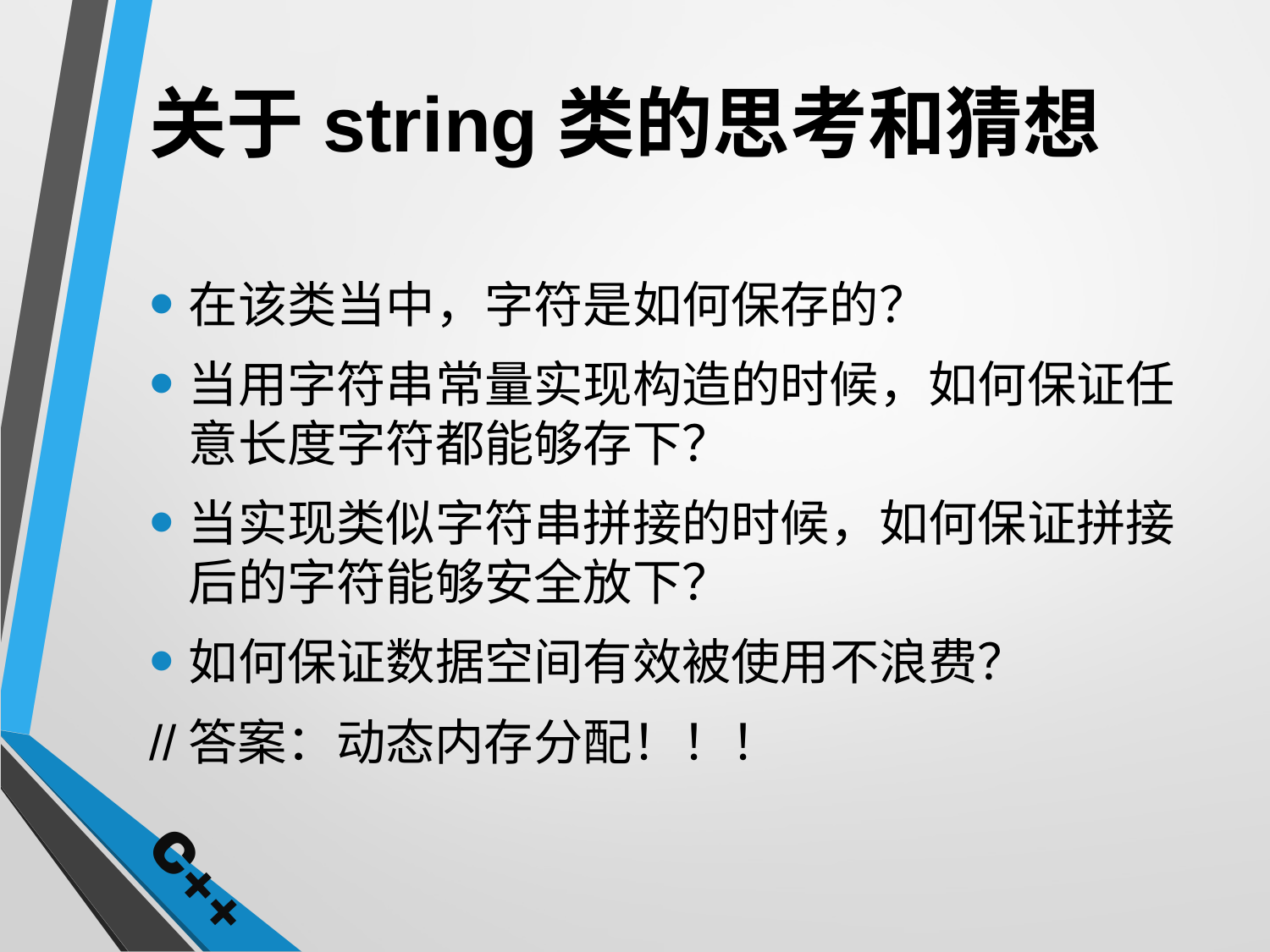

# 关于string类的思考和猜想
在该类当中，字符是如何保存的？
当用字符串常量实现构造的时候，如何保证任意长度字符都能够存下？
当实现类似字符串拼接的时候，如何保证拼接后的字符能够安全放下？
如何保证数据空间有效被使用不浪费？
//答案：动态内存分配！！！